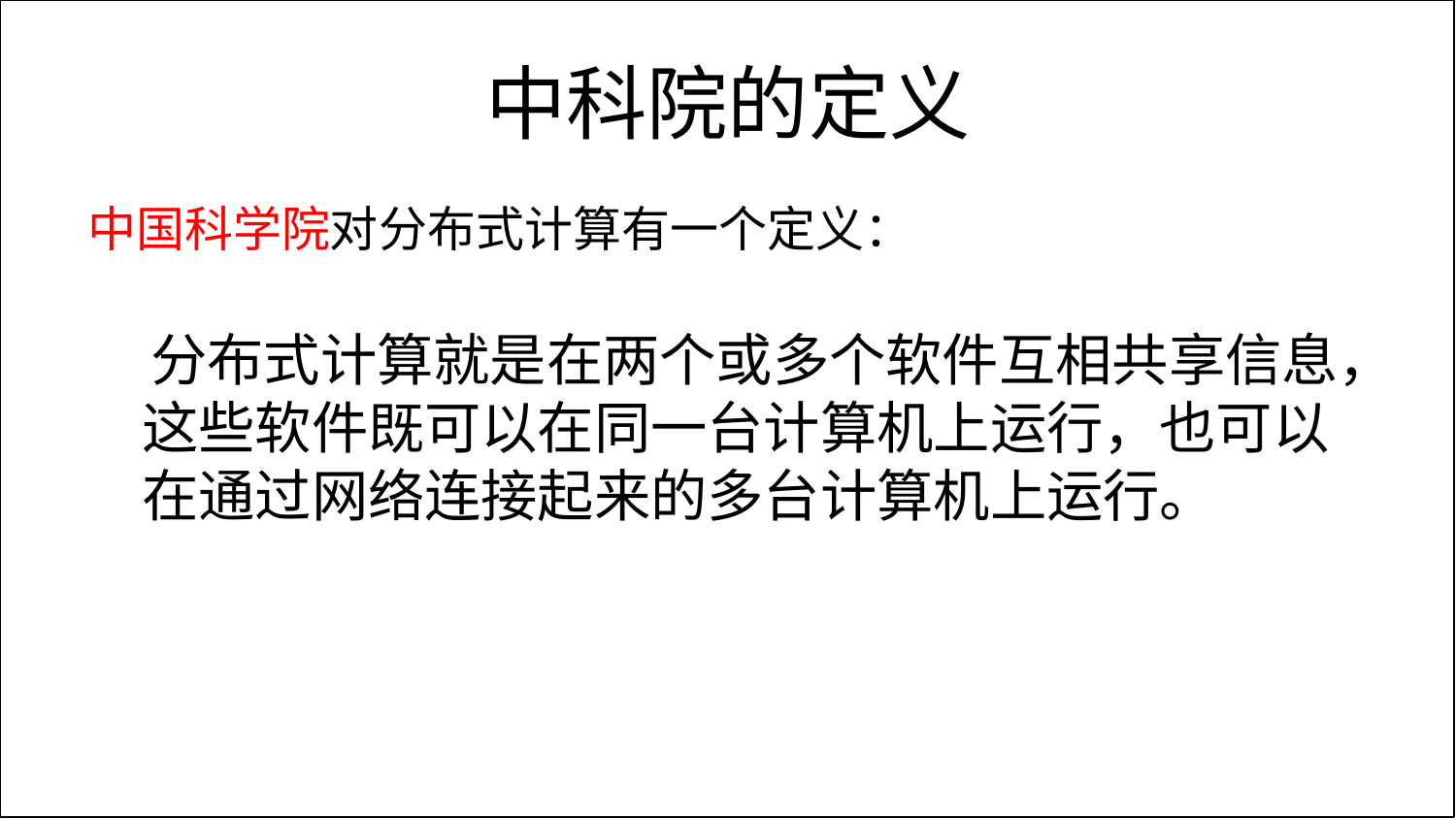

# 中科院的定义
中国科学院对分布式计算有一个定义：

      分布式计算就是在两个或多个软件互相共享信息，这些软件既可以在同一台计算机上运行，也可以在通过网络连接起来的多台计算机上运行。